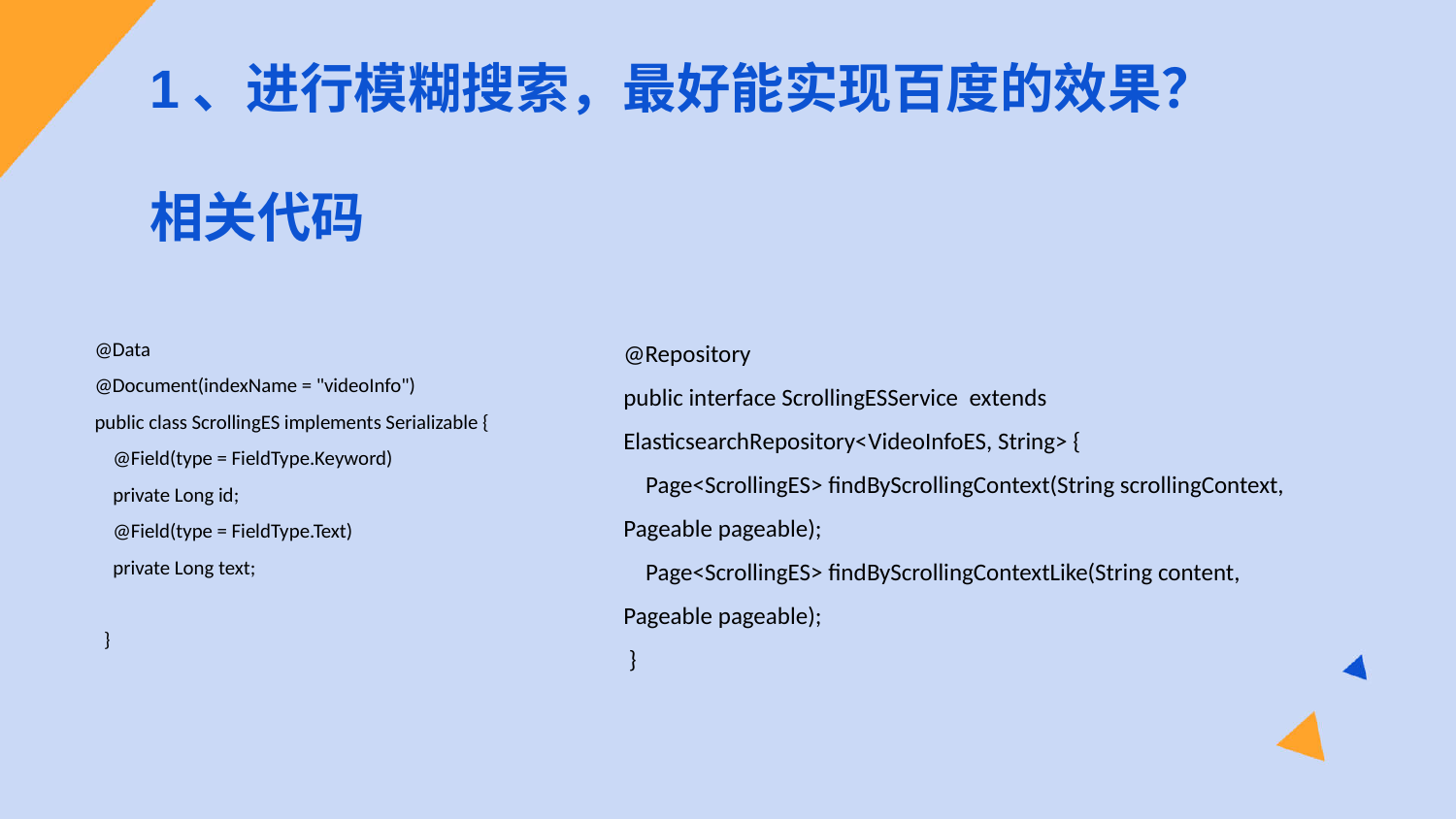

1、进行模糊搜索，最好能实现百度的效果？

相关代码
@Data
@Document(indexName = "videoInfo")
public class ScrollingES implements Serializable {
    @Field(type = FieldType.Keyword)
    private Long id;
    @Field(type = FieldType.Text)
    private Long text;

  }

@Repository
public interface ScrollingESService  extends ElasticsearchRepository<VideoInfoES, String> {
    Page<ScrollingES> findByScrollingContext(String scrollingContext, Pageable pageable);
    Page<ScrollingES> findByScrollingContextLike(String content, Pageable pageable);
 }